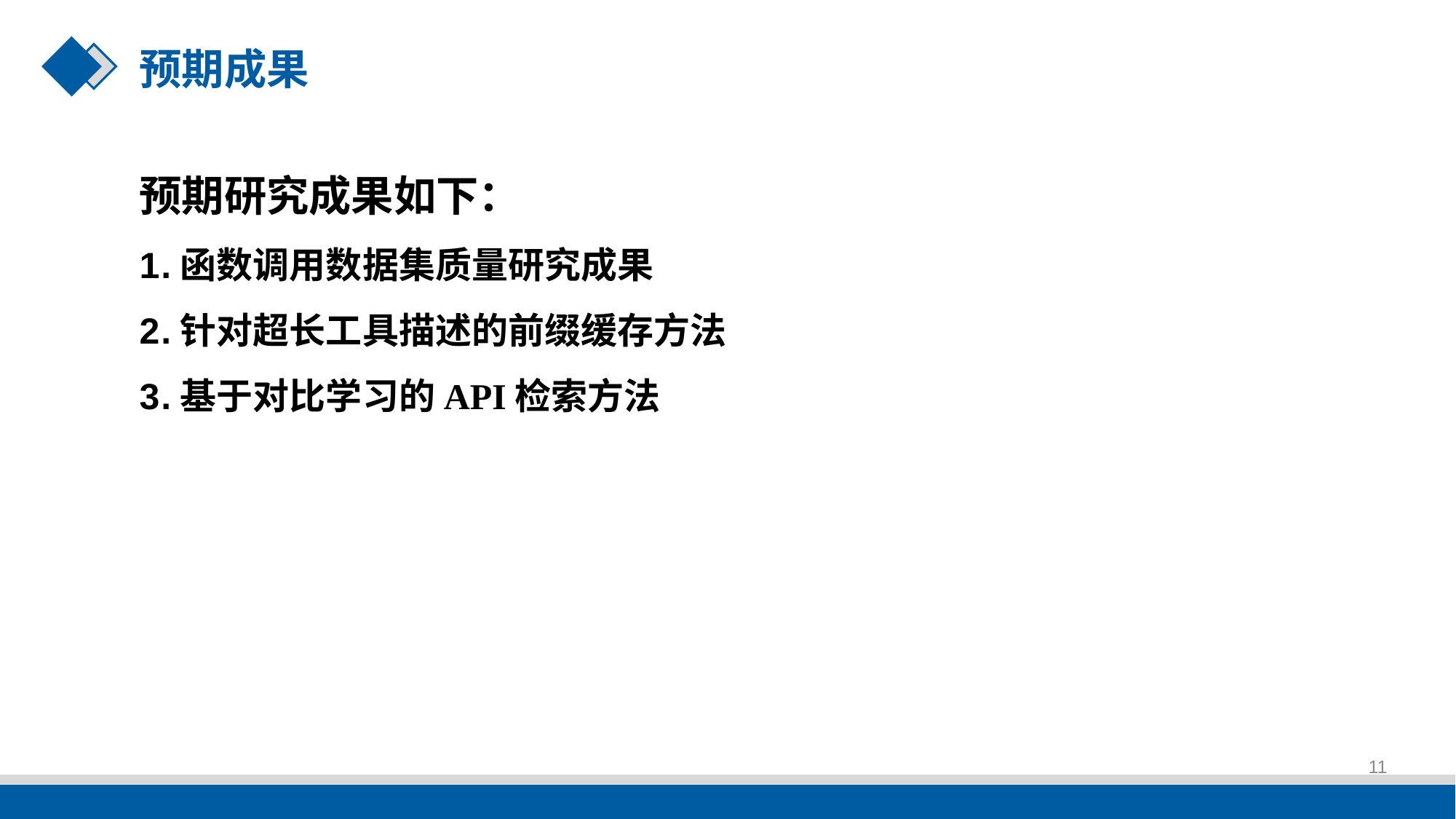

预期成果
预期研究成果如下：
函数调用数据集质量研究成果
针对超长工具描述的前缀缓存方法
基于对比学习的API检索方法